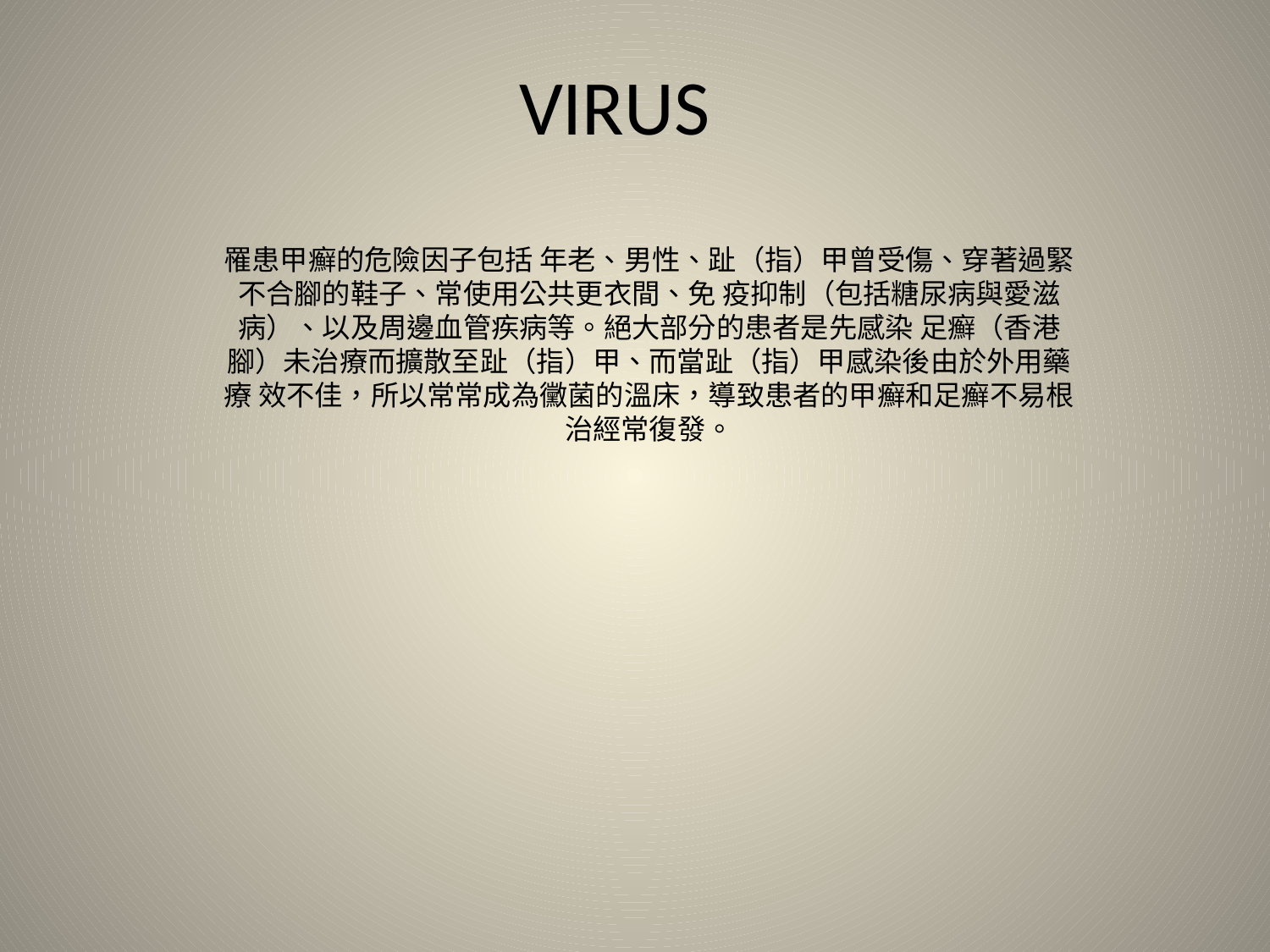

# VIRUS
罹患甲癬的危險因子包括 年老、男性、趾（指）甲曾受傷、穿著過緊不合腳的鞋子、常使用公共更衣間、免 疫抑制（包括糖尿病與愛滋病）、以及周邊血管疾病等。絕大部分的患者是先感染 足癬（香港腳）未治療而擴散至趾（指）甲、而當趾（指）甲感染後由於外用藥療 效不佳，所以常常成為黴菌的溫床，導致患者的甲癬和足癬不易根治經常復發。